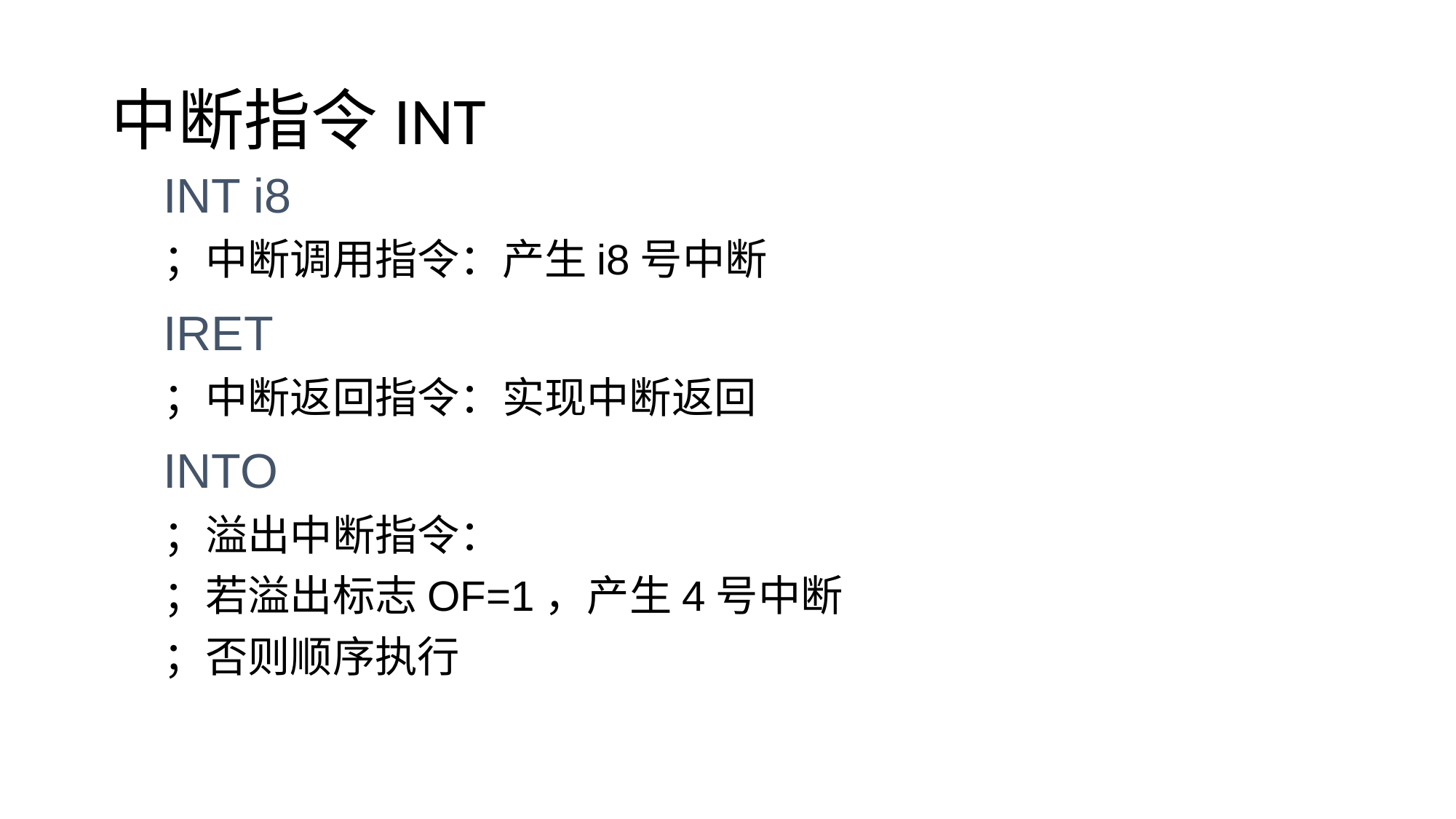

# 中断指令INT
INT i8
；中断调用指令：产生i8号中断
IRET
；中断返回指令：实现中断返回
INTO
；溢出中断指令：
；若溢出标志OF=1，产生4号中断
；否则顺序执行